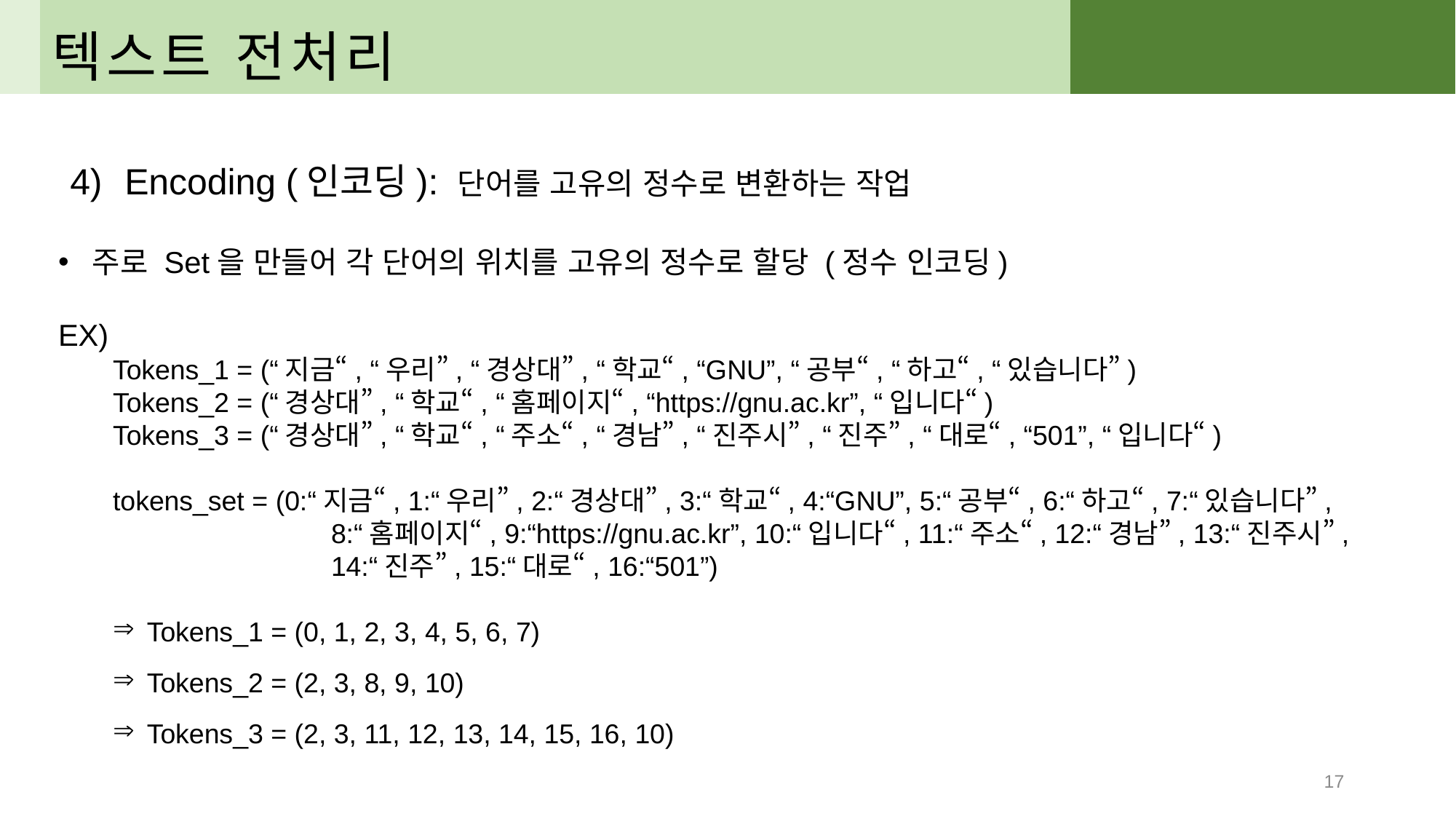

텍스트 전처리

Encoding (인코딩): 단어를 고유의 정수로 변환하는 작업
주로 Set을 만들어 각 단어의 위치를 고유의 정수로 할당 (정수 인코딩)

EX)
Tokens_1 = (“지금“, “우리”, “경상대”, “학교“, “GNU”, “공부“, “하고“, “있습니다”)
Tokens_2 = (“경상대”, “학교“, “홈페이지“, “https://gnu.ac.kr”, “입니다“)
Tokens_3 = (“경상대”, “학교“, “주소“, “경남”, “진주시”, “진주”, “대로“, “501”, “입니다“)

tokens_set = (0:“지금“, 1:“우리”, 2:“경상대”, 3:“학교“, 4:“GNU”, 5:“공부“, 6:“하고“, 7:“있습니다”,
		8:“홈페이지“, 9:“https://gnu.ac.kr”, 10:“입니다“, 11:“주소“, 12:“경남”, 13:“진주시”,
		14:“진주”, 15:“대로“, 16:“501”)

Tokens_1 = (0, 1, 2, 3, 4, 5, 6, 7)

Tokens_2 = (2, 3, 8, 9, 10)

Tokens_3 = (2, 3, 11, 12, 13, 14, 15, 16, 10)
17